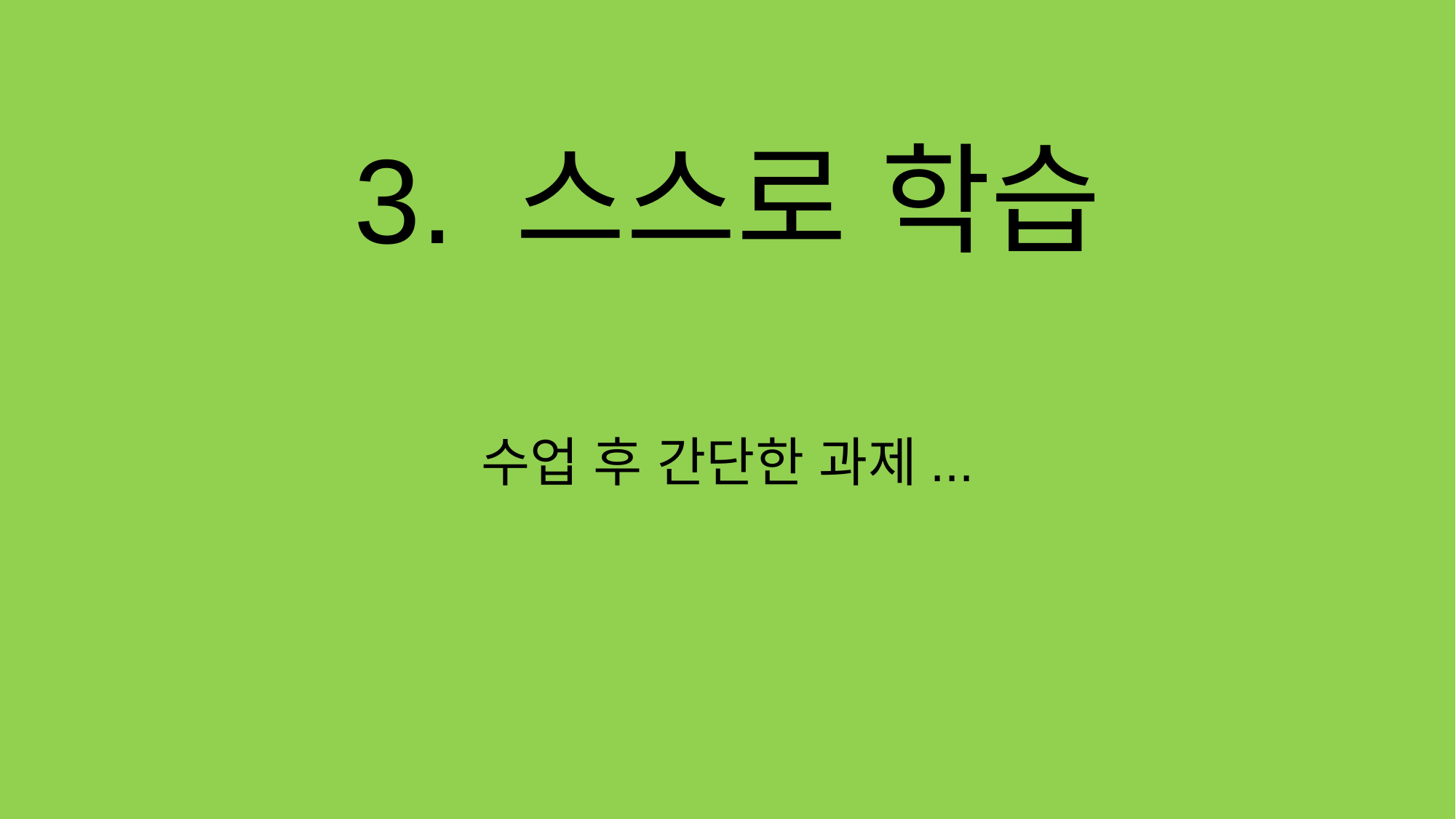

# 3. 스스로 학습
수업 후 간단한 과제...